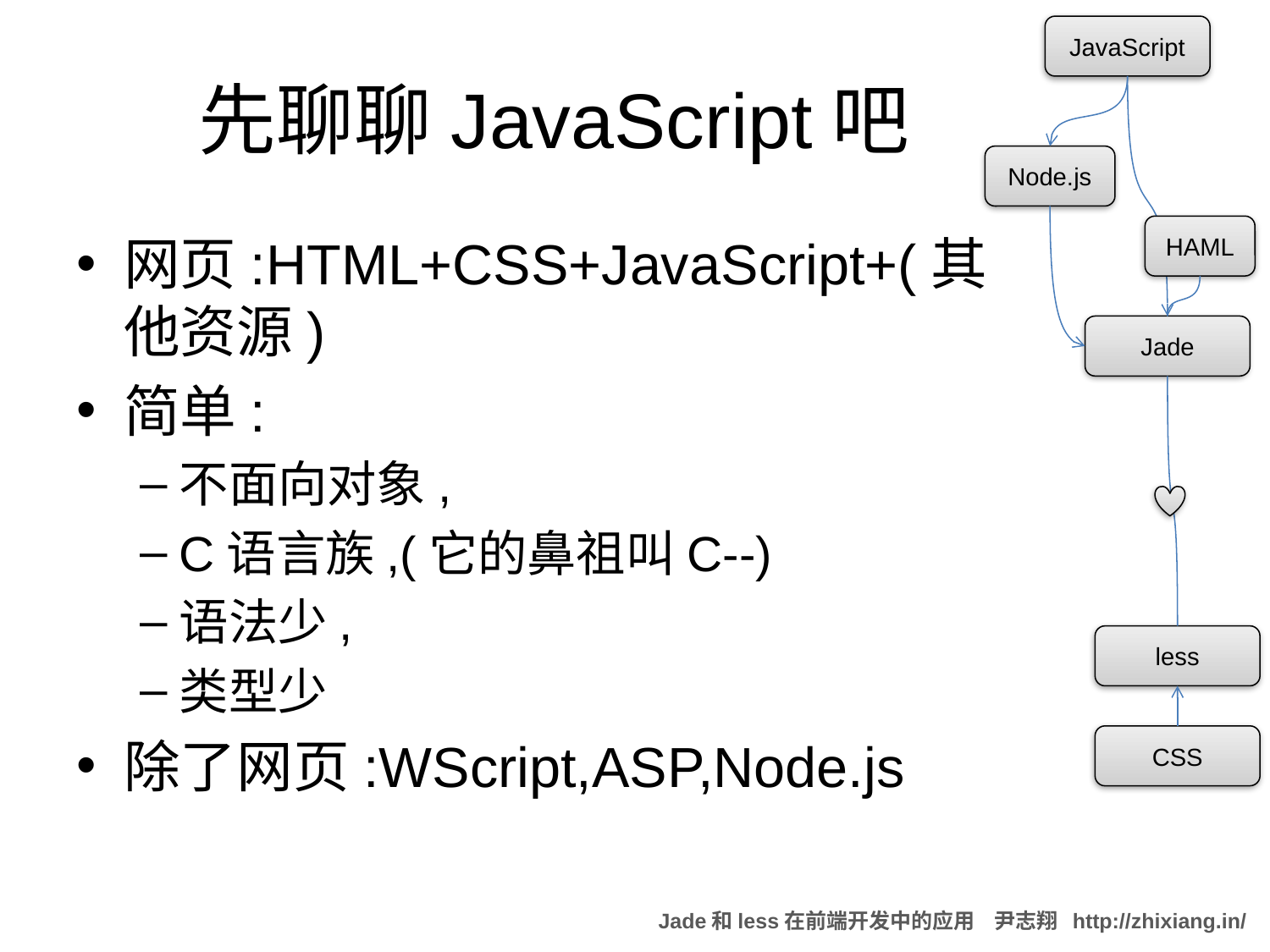

# 先聊聊JavaScript吧
网页:HTML+CSS+JavaScript+(其他资源)
简单:
不面向对象,
C语言族,(它的鼻祖叫C--)
语法少,
类型少
除了网页:WScript,ASP,Node.js